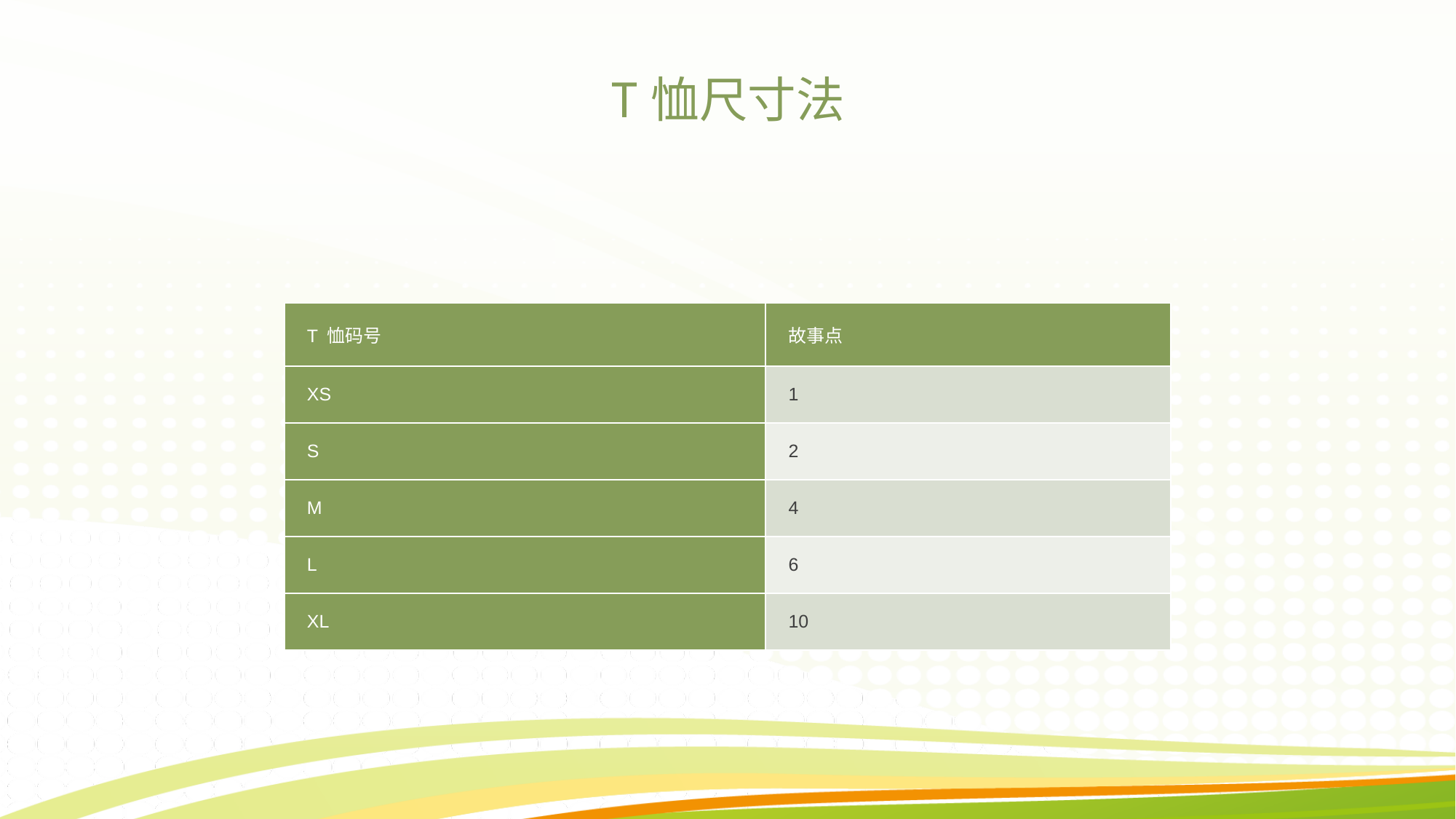

# T恤尺寸法
| T 恤码号 | 故事点 |
| --- | --- |
| XS | 1 |
| S | 2 |
| M | 4 |
| L | 6 |
| XL | 10 |